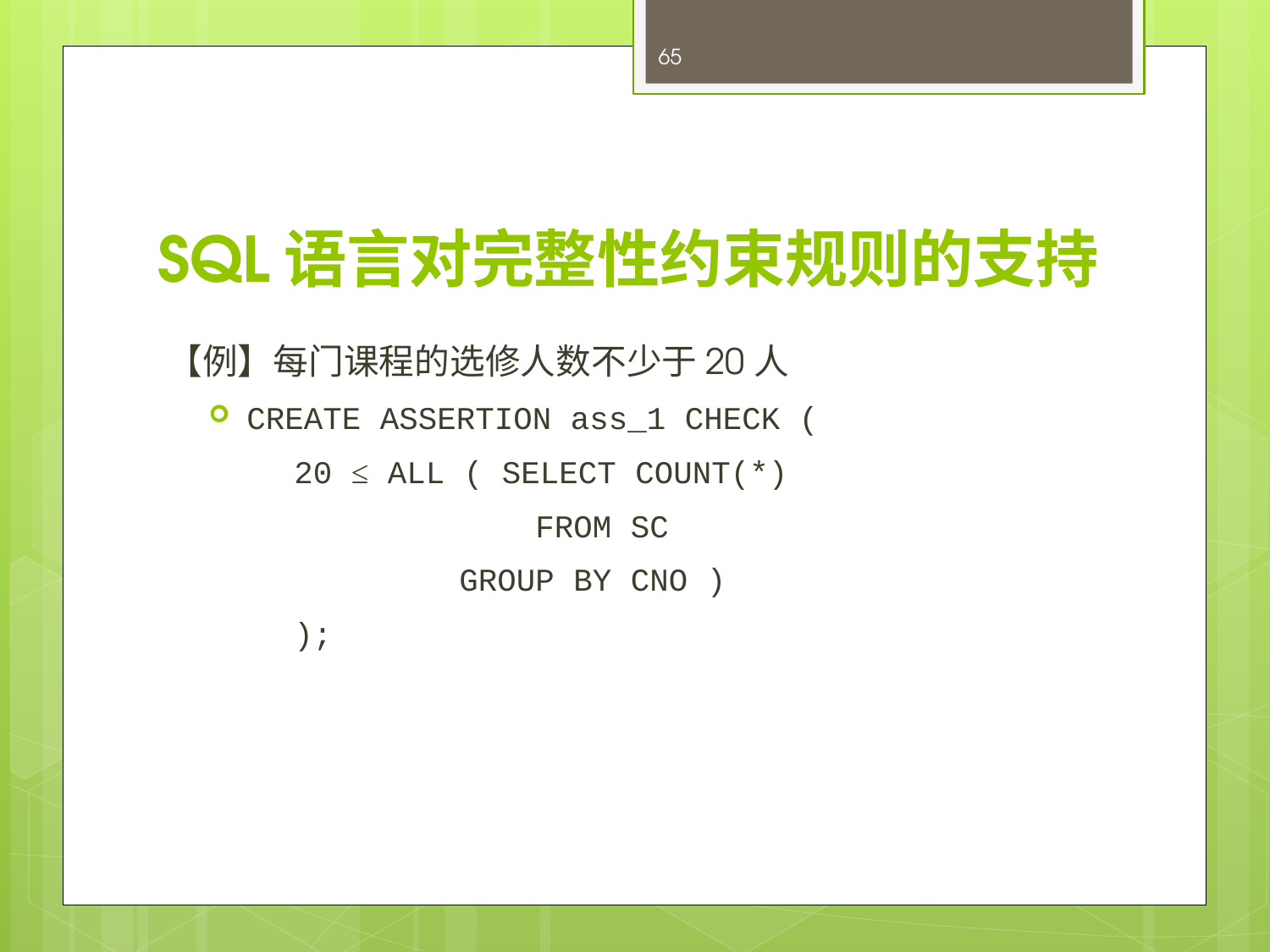

65
# SQL语言对完整性约束规则的支持
【例】每门课程的选修人数不少于20人
CREATE ASSERTION ass_1 CHECK (
	20 ≤ ALL ( SELECT COUNT(*)
		      FROM SC
		  GROUP BY CNO )
	);